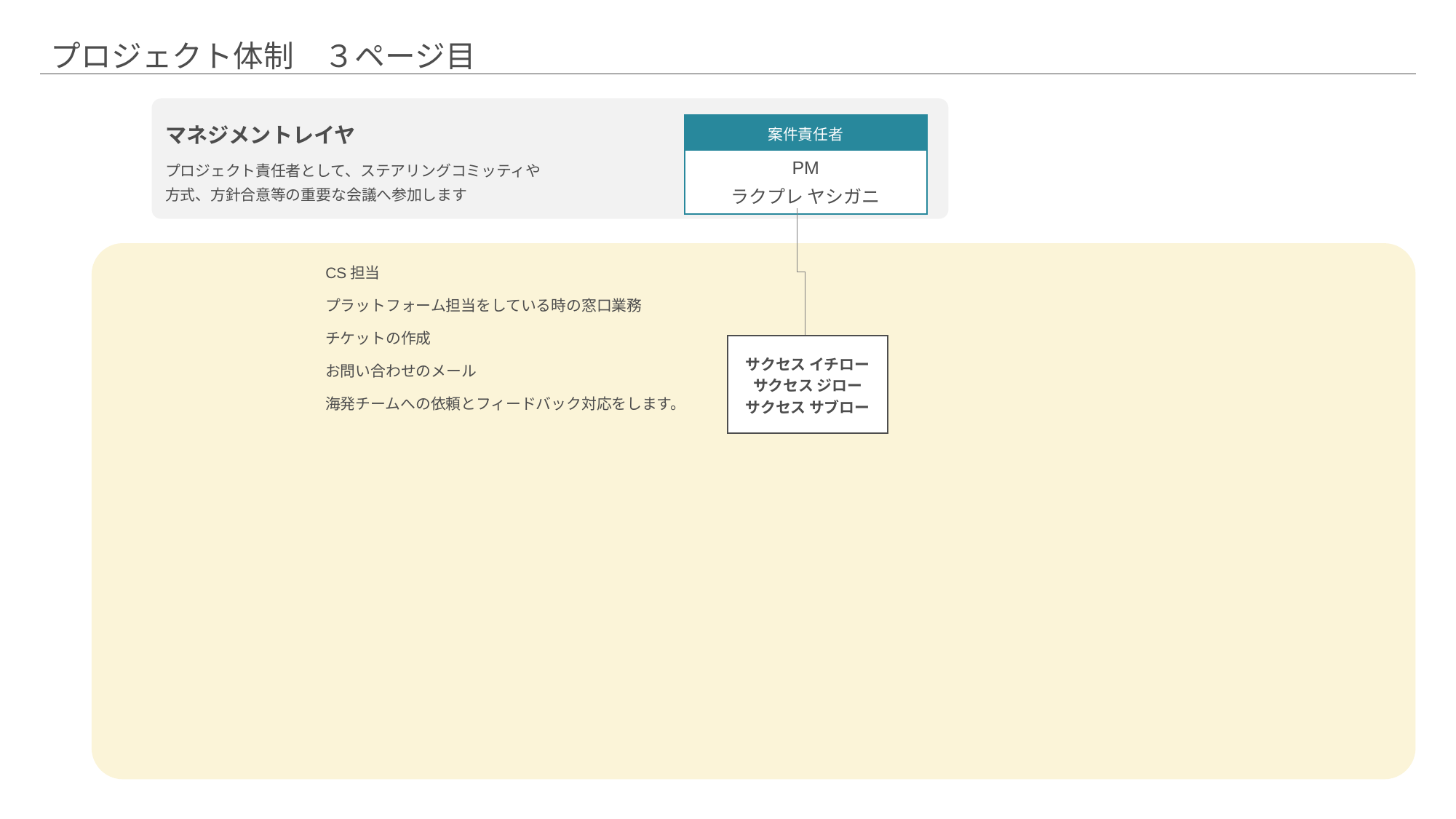

# プロジェクト体制　３ページ目
マネジメントレイヤ
プロジェクト責任者として、ステアリングコミッティや
方式、方針合意等の重要な会議へ参加します
| 案件責任者 |
| --- |
| PM ラクプレ ヤシガニ |
CS担当
プラットフォーム担当をしている時の窓口業務
チケットの作成
お問い合わせのメール
海発チームへの依頼とフィードバック対応をします。

サクセス イチロー
サクセス ジロー
サクセス サブロー